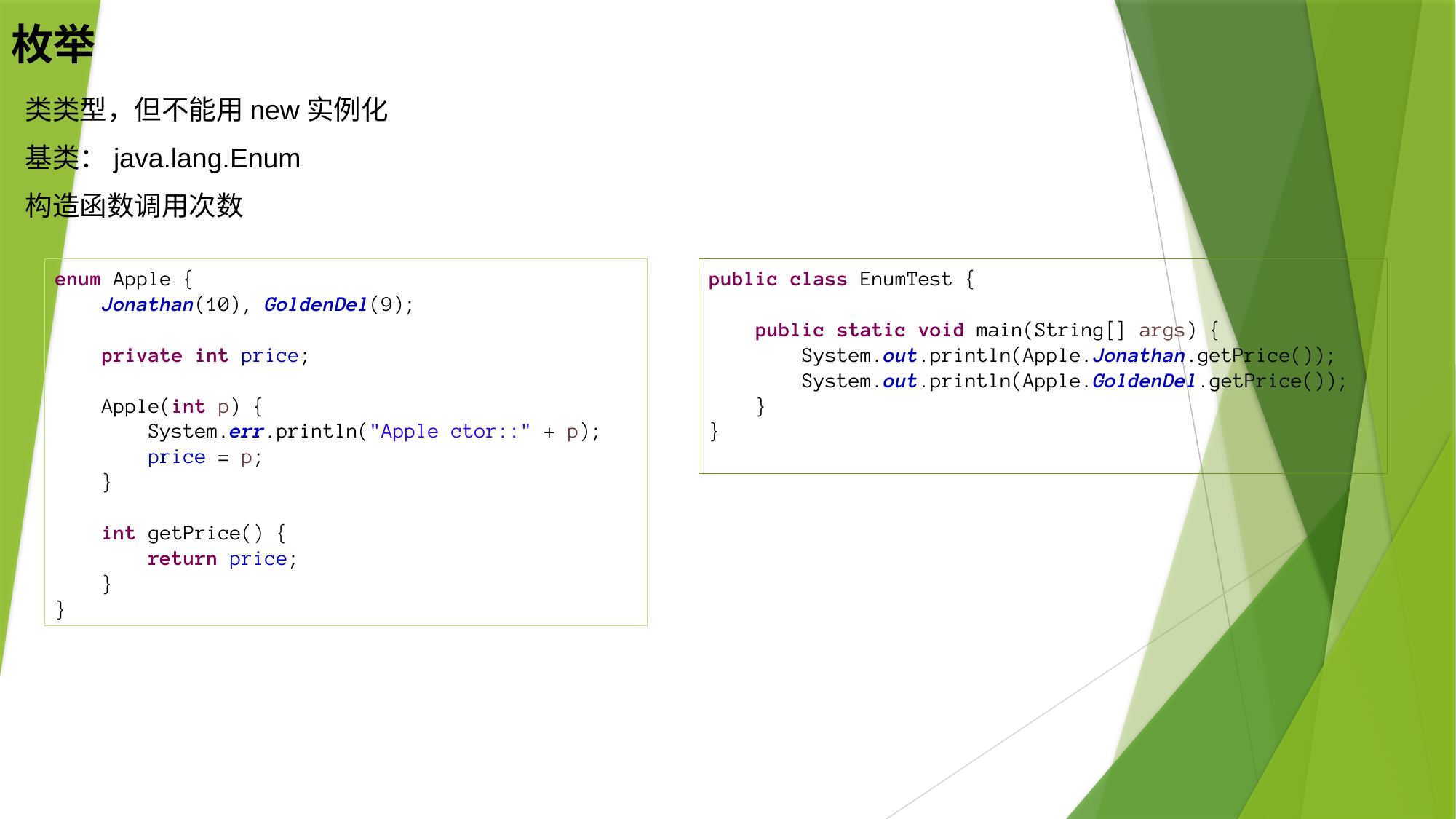

# 枚举
类类型，但不能用new实例化
基类：java.lang.Enum
构造函数调用次数
enum Apple {
    Jonathan(10), GoldenDel(9);

    private int price;

    Apple(int p) {
        System.err.println("Apple ctor::" + p);
        price = p;
    }

    int getPrice() {
        return price;
    }
}
public class EnumTest {

    public static void main(String[] args) {
        System.out.println(Apple.Jonathan.getPrice());
        System.out.println(Apple.GoldenDel.getPrice());
    }
}